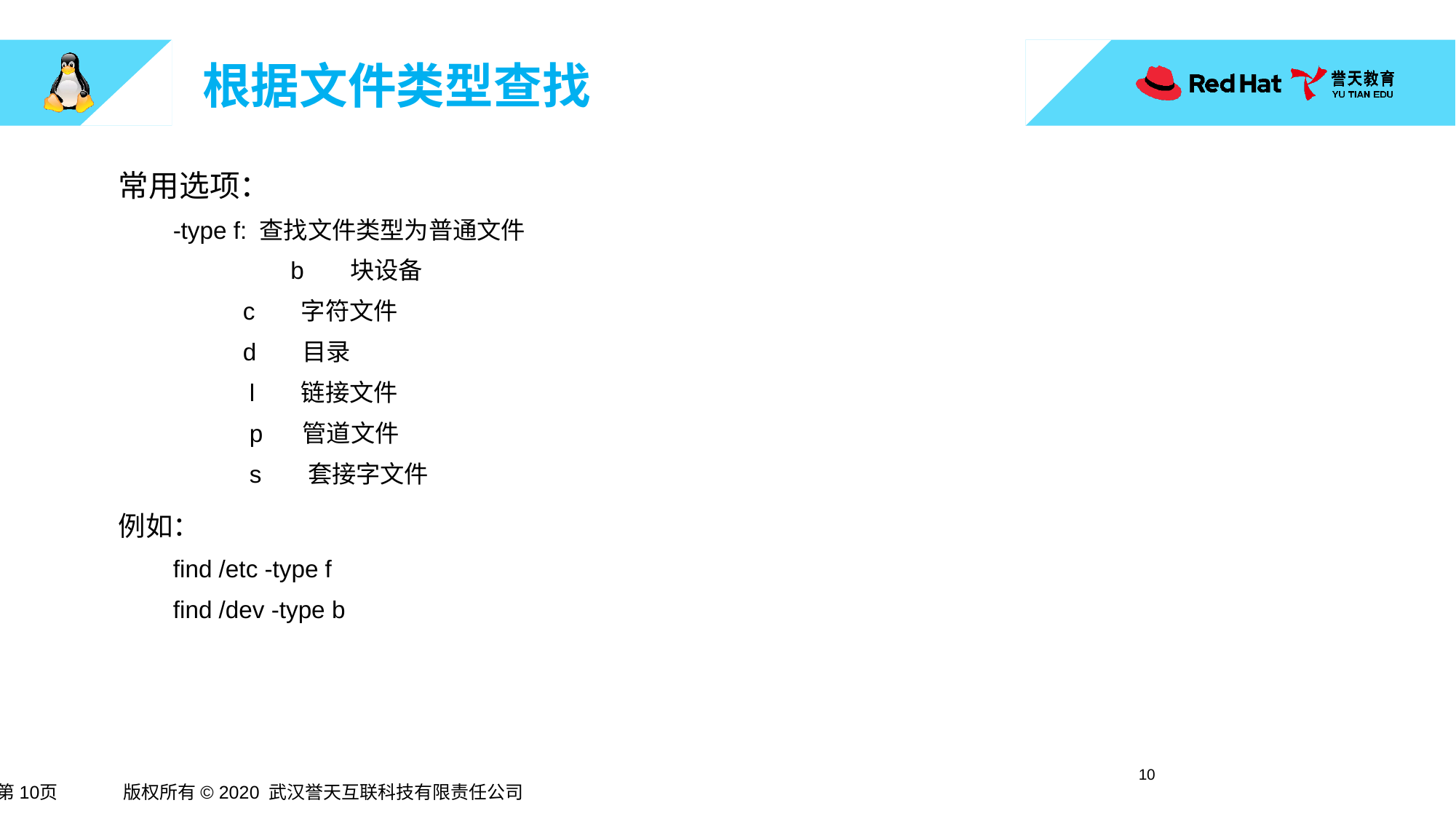

# 根据文件类型查找
常用选项：
-type f: 查找文件类型为普通文件
	    b      块设备
     c      字符文件
     d      目录
      l      链接文件
      p     管道文件
      s      套接字文件
例如：
find /etc -type f
find /dev -type b
10